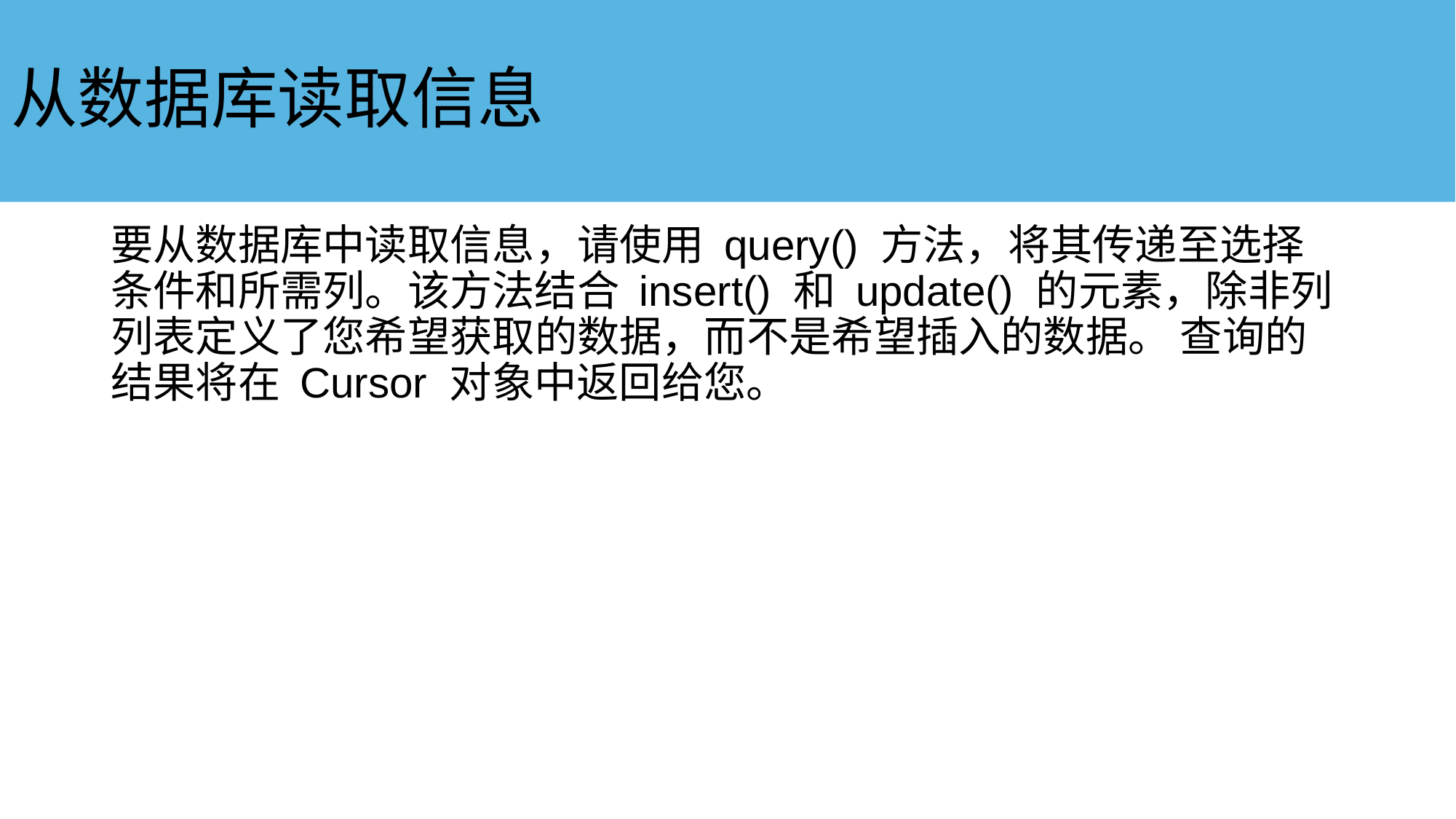

# 从数据库读取信息
要从数据库中读取信息，请使用 query() 方法，将其传递至选择条件和所需列。该方法结合 insert() 和 update() 的元素，除非列列表定义了您希望获取的数据，而不是希望插入的数据。 查询的结果将在 Cursor 对象中返回给您。